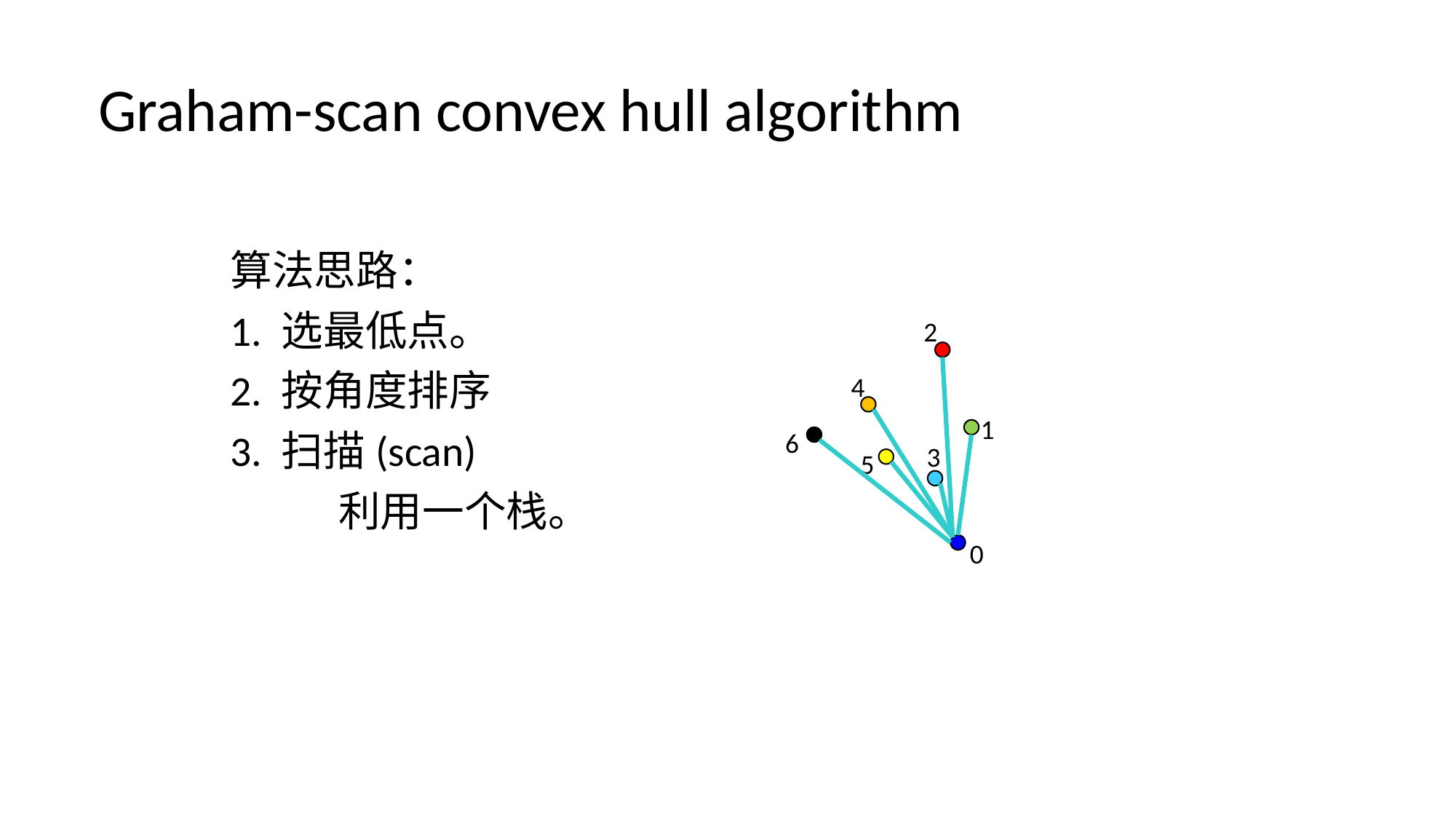

# Graham-scan convex hull algorithm
算法思路：
1. 选最低点。
2. 按角度排序
3. 扫描(scan)
	利用一个栈。
2

4

1

6

3
5

0